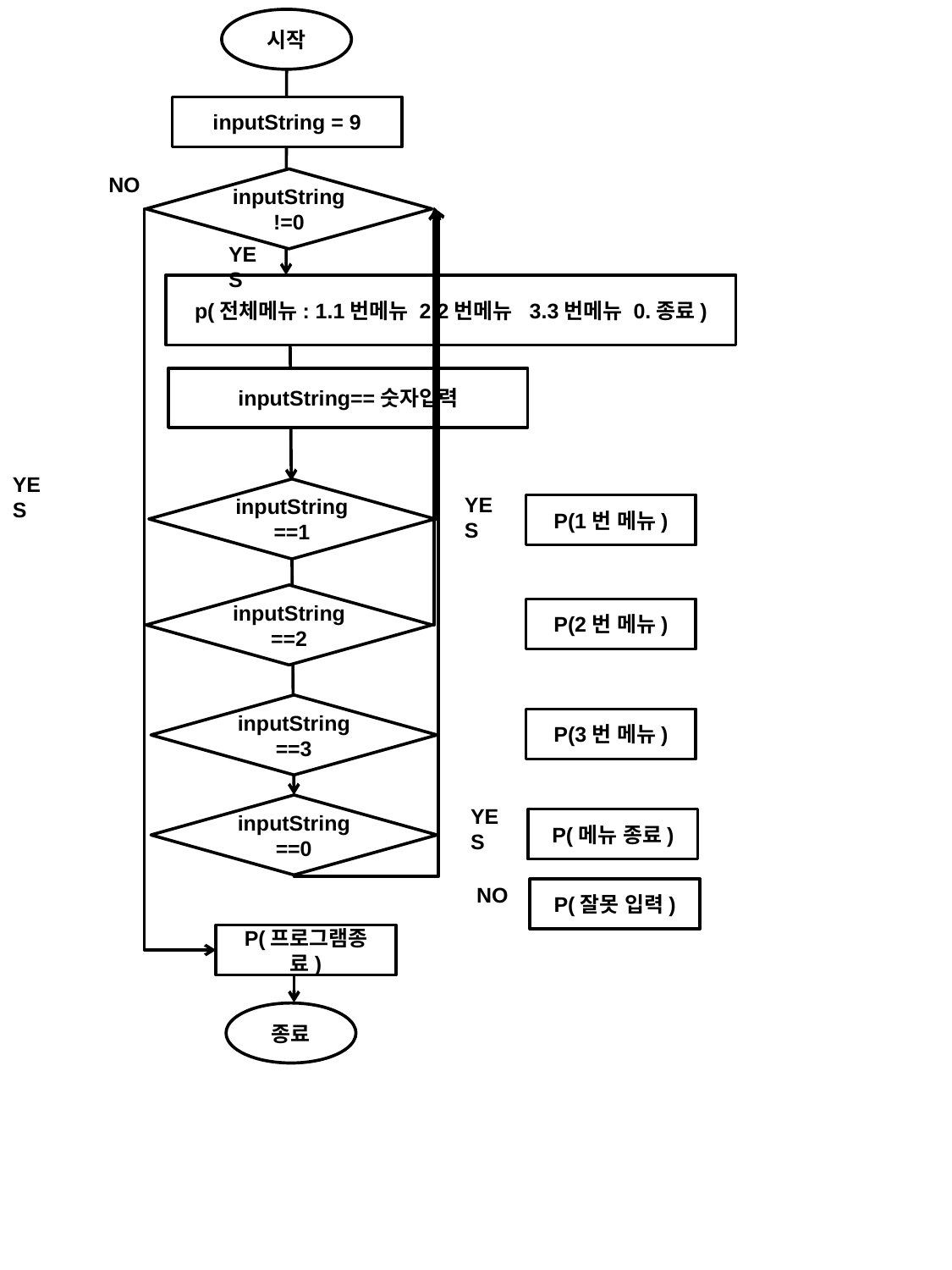

시작
inputString = 9
NO
inputString
!=0
YES
p(전체메뉴: 1.1번메뉴 2.2번메뉴  3.3번메뉴 0.종료)
inputString==숫자입력
YES
inputString
==1
YES
P(1번 메뉴)
inputString
==2
P(2번 메뉴)
inputString
==3
P(3번 메뉴)
inputString
==0
YES
P(메뉴 종료)
NO
P(잘못 입력)
P(프로그램종료)
종료
Out=in-500
colcount++
P(콜라)
P(잔액부족)
Out=in-350
fancount++
P(환타)